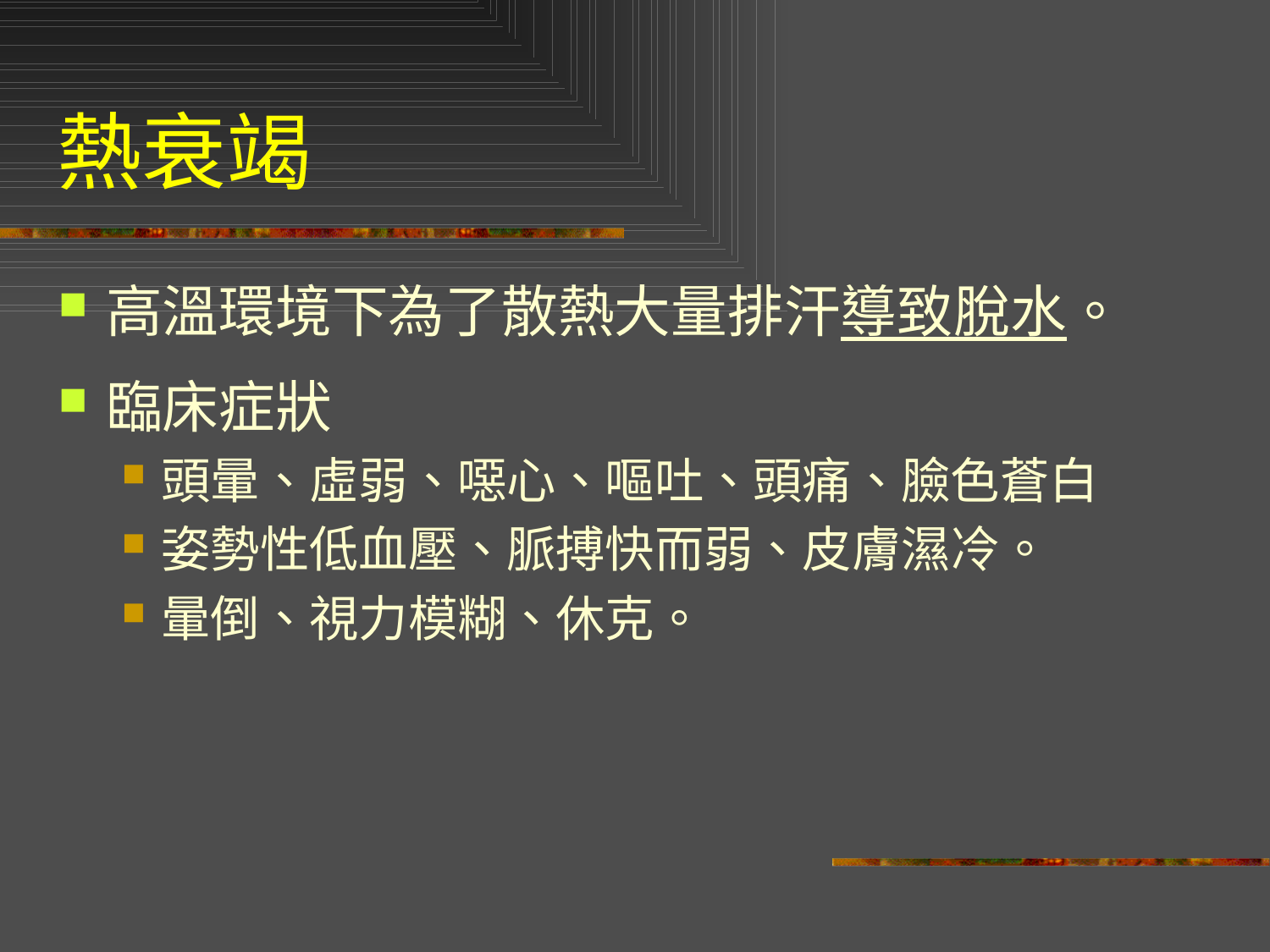

# 熱衰竭
高溫環境下為了散熱大量排汗導致脫水。
臨床症狀
頭暈、虛弱、噁心、嘔吐、頭痛、臉色蒼白
姿勢性低血壓、脈搏快而弱、皮膚濕冷。
暈倒、視力模糊、休克。